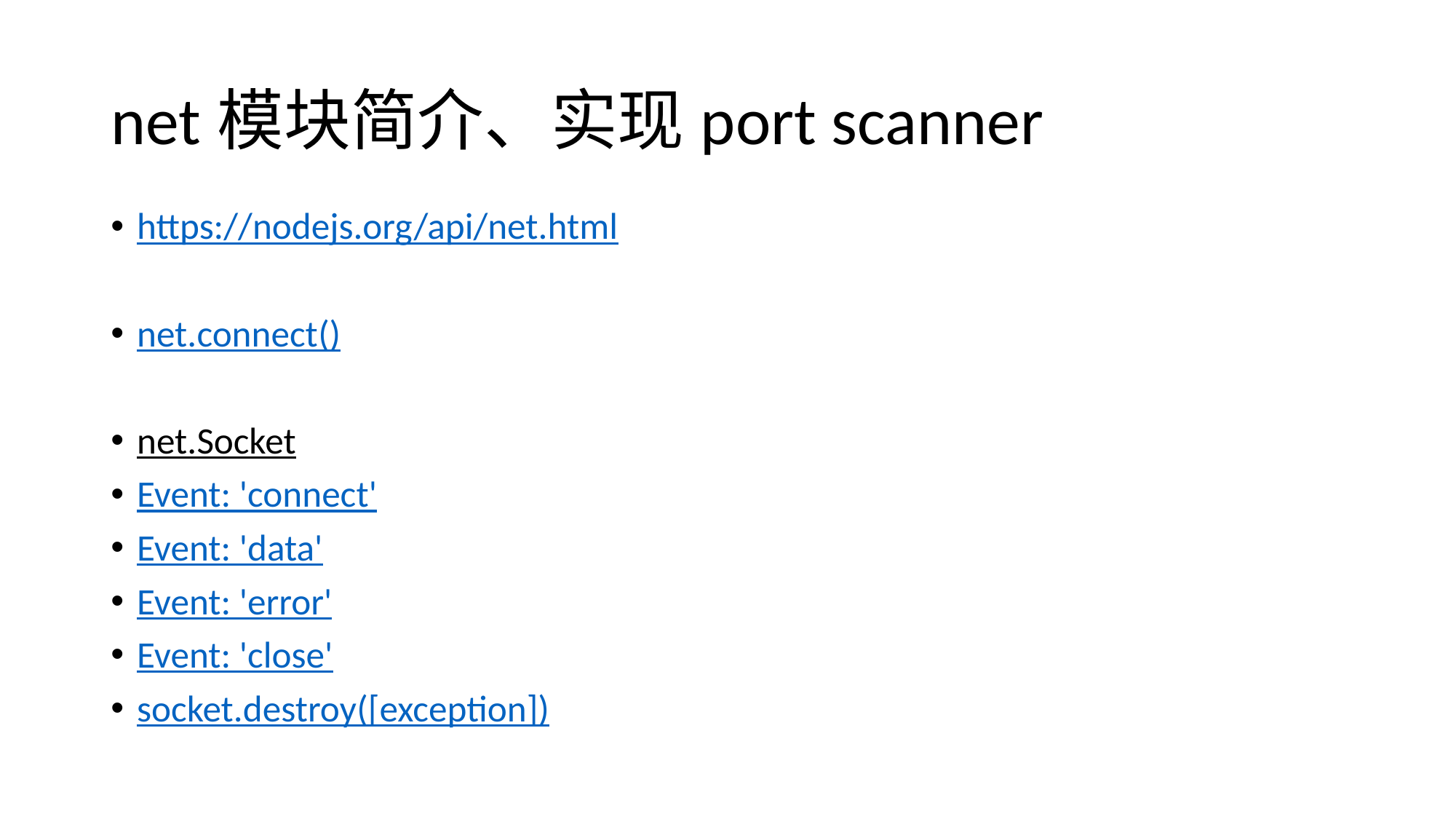

# net模块简介、实现port scanner
https://nodejs.org/api/net.html

net.connect()

net.Socket
Event: 'connect'
Event: 'data'
Event: 'error'
Event: 'close'
socket.destroy([exception])